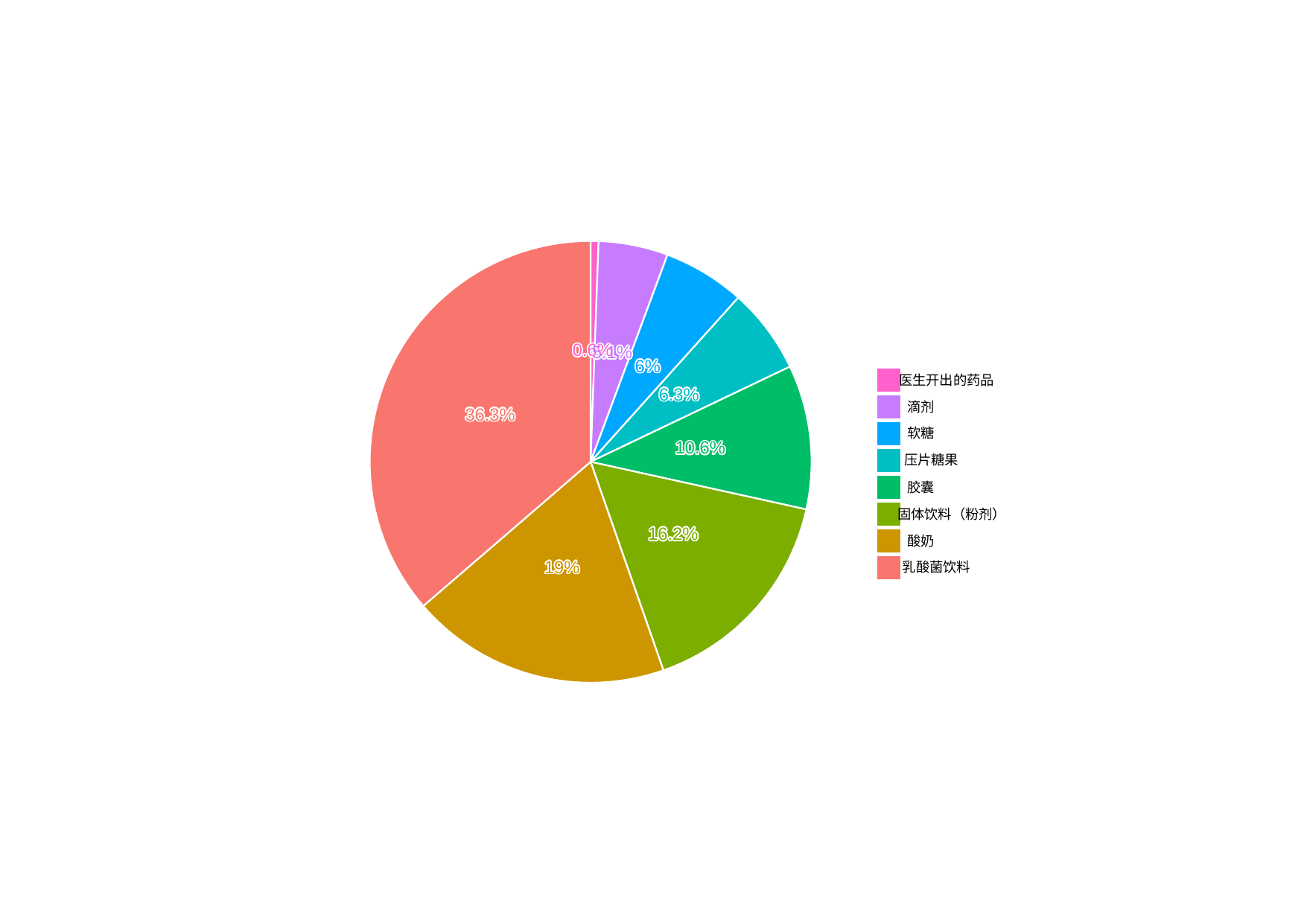

0.6%
0.6%
0.6%
0.6%
0.6%
0.6%
0.6%
0.6%
0.6%
0.6%
0.6%
0.6%
5.1%
0.6%
0.6%
5.1%
5.1%
0.6%
0.6%
5.1%
5.1%
0.6%
5.1%
5.1%
5.1%
5.1%
5.1%
5.1%
5.1%
5.1%
5.1%
5.1%
5.1%
5.1%
6%
6%
6%
6%
6%
6%
6%
6%
6%
6%
6%
6%
6%
6%
6%
6%
6%

医生开出的药品
6.3%
6.3%
6.3%
6.3%
6.3%
6.3%
6.3%
6.3%
6.3%
6.3%
6.3%
6.3%
6.3%
6.3%
6.3%
6.3%
6.3%

滴剂
36.3%
36.3%
36.3%
36.3%
36.3%
36.3%
36.3%
36.3%
36.3%
36.3%
36.3%
36.3%
36.3%
36.3%
36.3%
36.3%
36.3%

软糖
10.6%
10.6%
10.6%
10.6%
10.6%
10.6%
10.6%
10.6%
10.6%
10.6%
10.6%
10.6%
10.6%
10.6%
10.6%
10.6%
10.6%

压片糖果

胶囊

固体饮料（粉剂）
16.2%
16.2%
16.2%
16.2%
16.2%
16.2%
16.2%
16.2%
16.2%
16.2%
16.2%
16.2%

16.2%
16.2%
16.2%
16.2%
16.2%
酸奶

19%
19%
19%
19%
19%
19%
19%
19%
19%
19%
19%
19%
19%
19%
19%
19%
19%
乳酸菌饮料